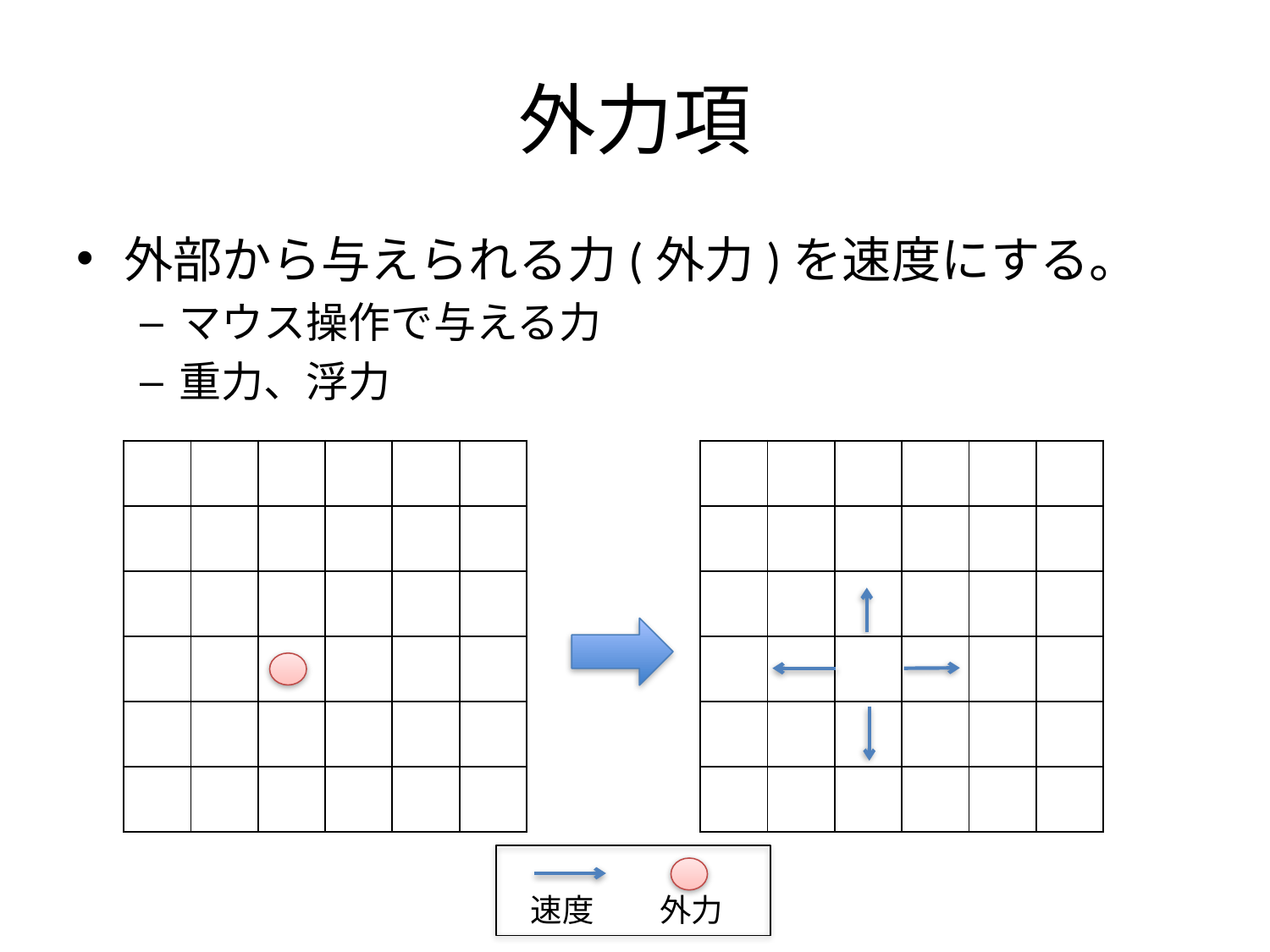

# 外力項
外部から与えられる力(外力)を速度にする。
マウス操作で与える力
重力、浮力
|  |  |  |  |  |  |
| --- | --- | --- | --- | --- | --- |
|  |  |  |  |  |  |
|  |  |  |  |  |  |
|  |  |  |  |  |  |
|  |  |  |  |  |  |
|  |  |  |  |  |  |
|  |  |  |  |  |  |
| --- | --- | --- | --- | --- | --- |
|  |  |  |  |  |  |
|  |  |  |  |  |  |
|  |  |  |  |  |  |
|  |  |  |  |  |  |
|  |  |  |  |  |  |

速度
外力